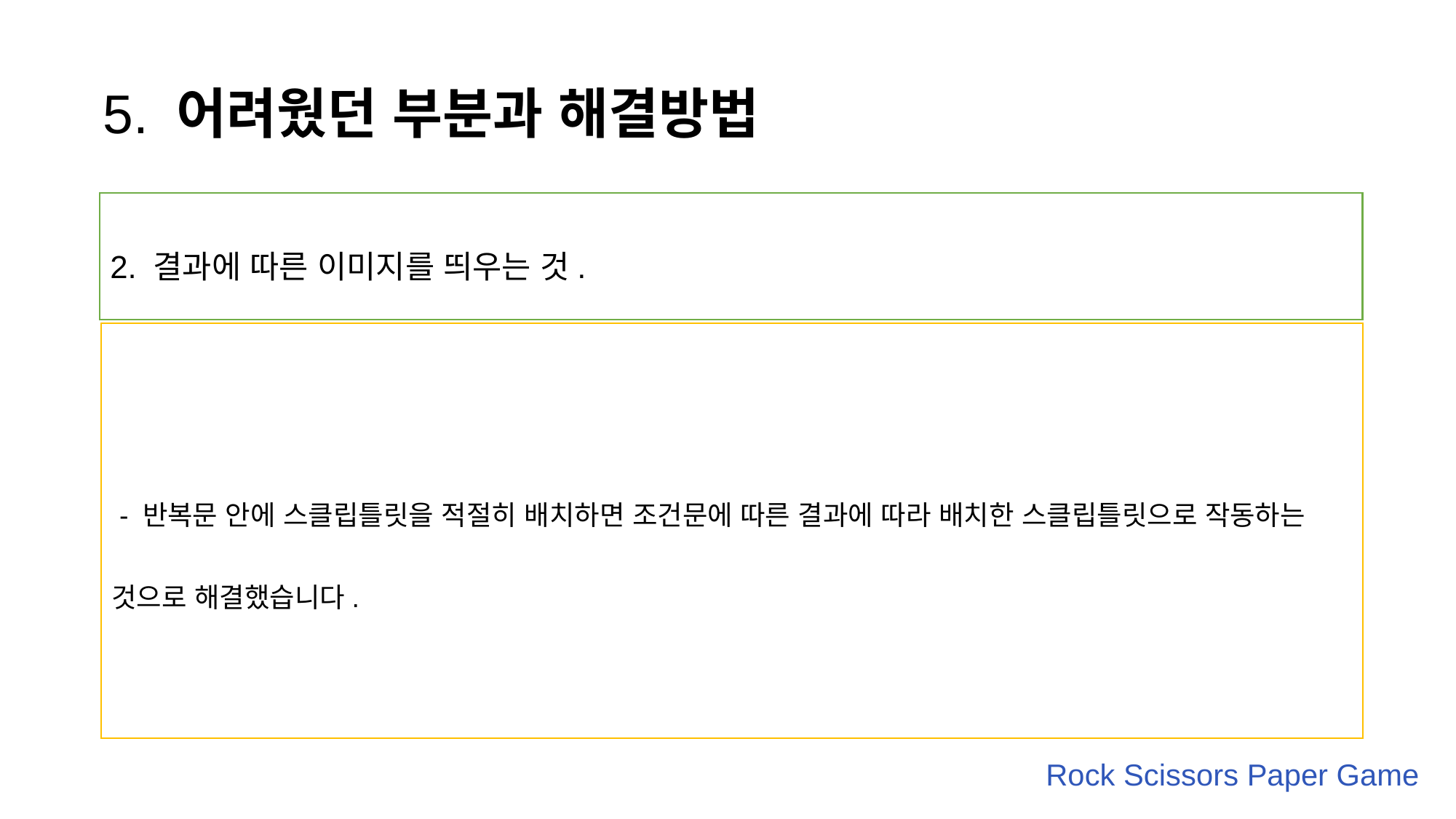

5. 어려웠던 부분과 해결방법
2. 결과에 따른 이미지를 띄우는 것.
 - 반복문 안에 스클립틀릿을 적절히 배치하면 조건문에 따른 결과에 따라 배치한 스클립틀릿으로 작동하는 것으로 해결했습니다.
Rock Scissors Paper Game